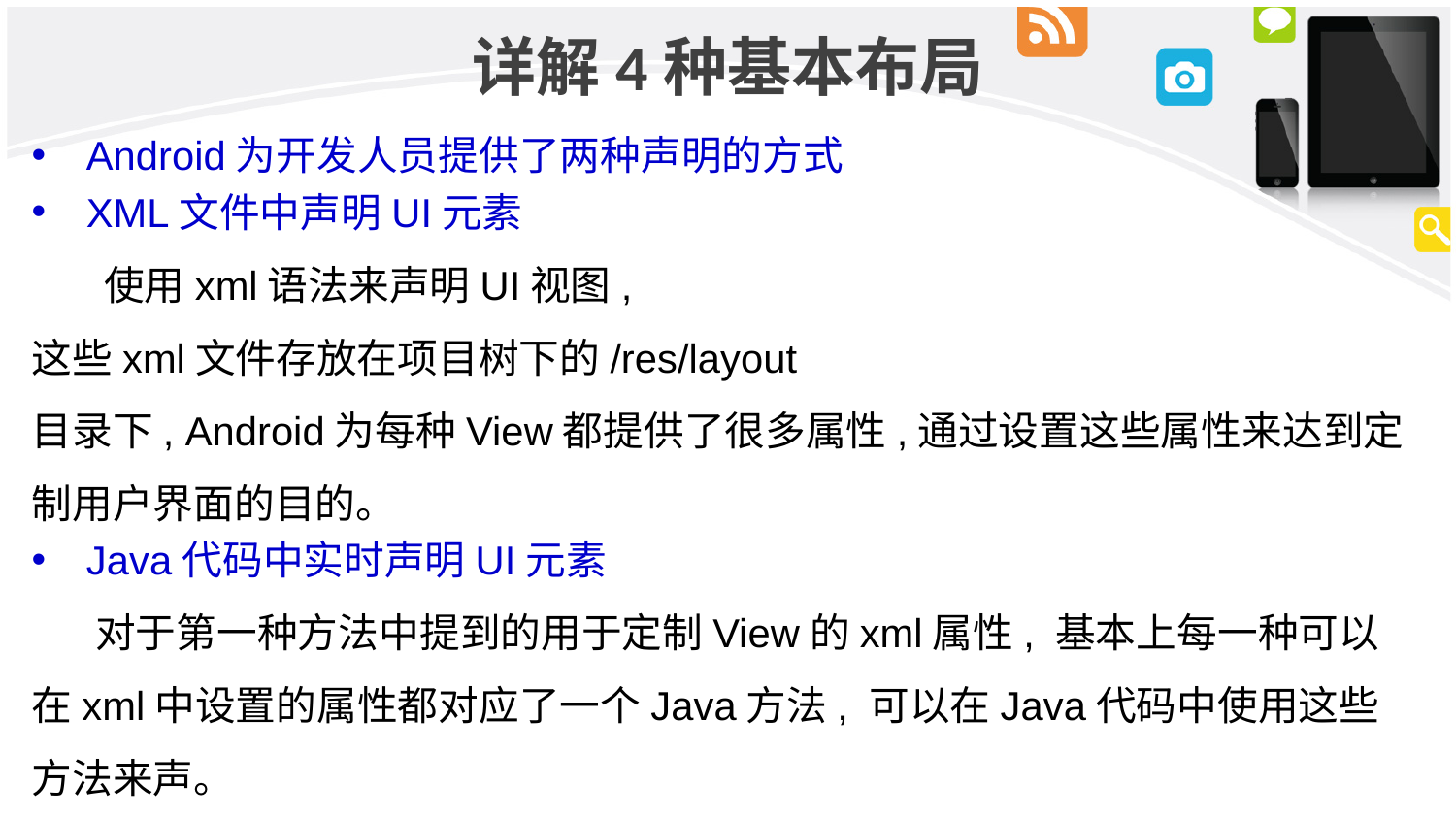

# 详解4种基本布局
Android为开发人员提供了两种声明的方式
XML文件中声明UI元素
       使用xml语法来声明UI视图, 这些xml文件存放在项目树下的/res/layout
目录下, Android为每种View都提供了很多属性,通过设置这些属性来达到定制用户界面的目的。
Java代码中实时声明UI元素
      对于第一种方法中提到的用于定制View的xml属性, 基本上每一种可以在xml中设置的属性都对应了一个Java方法, 可以在Java代码中使用这些方法来声。